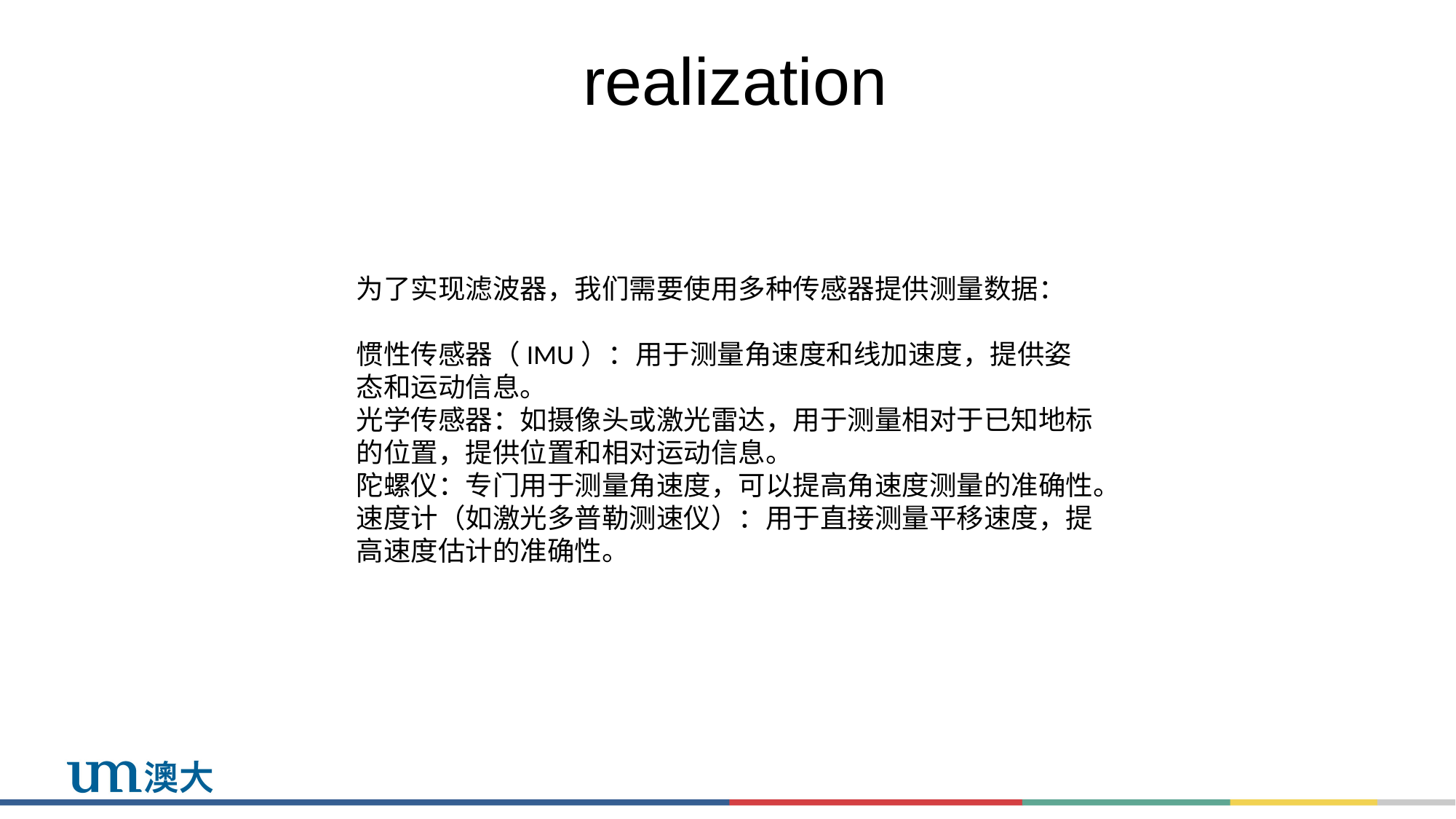

# realization
为了实现滤波器，我们需要使用多种传感器提供测量数据：

惯性传感器（IMU）：用于测量角速度和线加速度，提供姿态和运动信息。
光学传感器：如摄像头或激光雷达，用于测量相对于已知地标的位置，提供位置和相对运动信息。
陀螺仪：专门用于测量角速度，可以提高角速度测量的准确性。
速度计（如激光多普勒测速仪）：用于直接测量平移速度，提高速度估计的准确性。